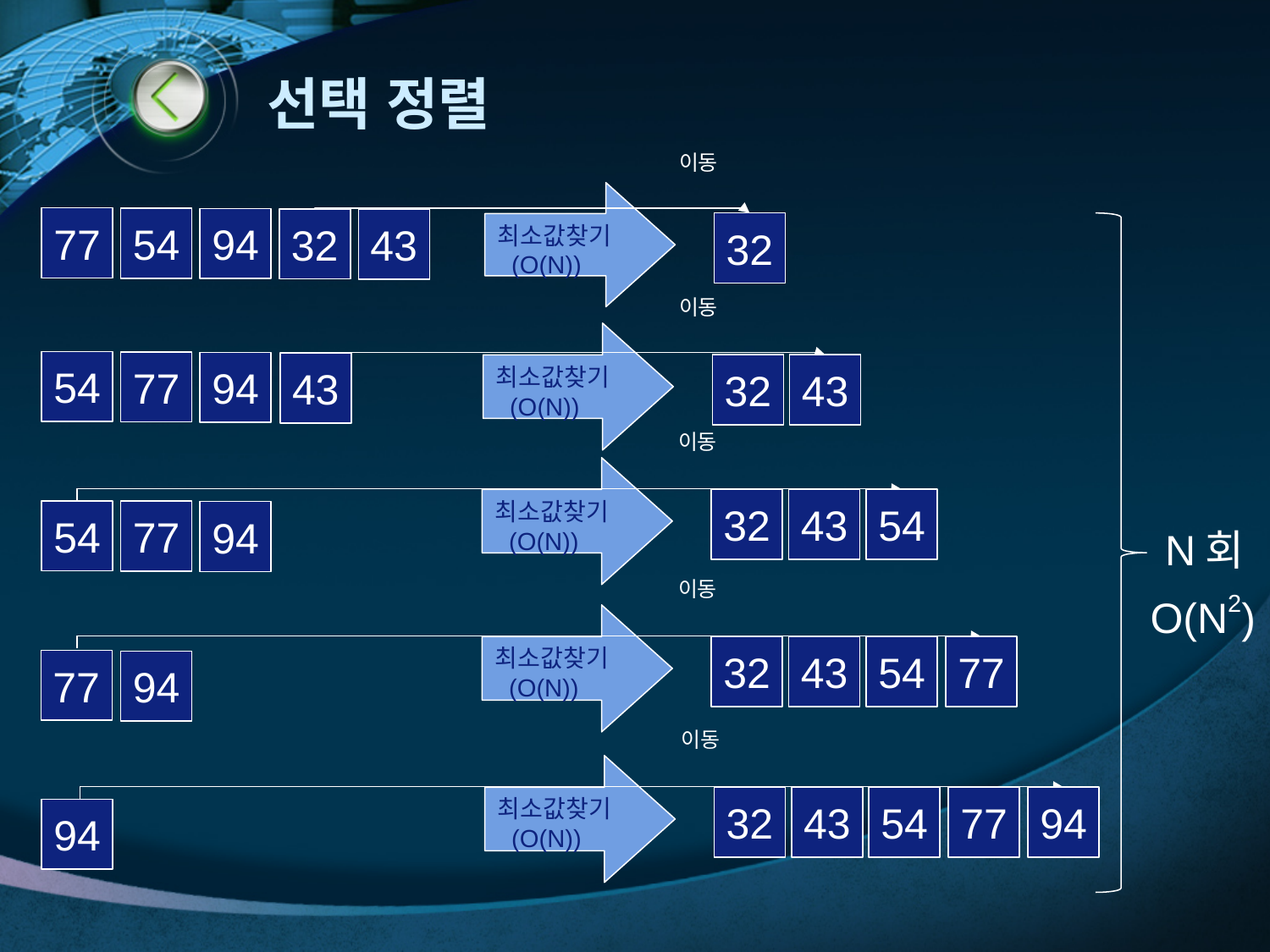

# 선택 정렬
이동
최소값찾기
  (O(N))
77
54
94
32
43
32

이동
최소값찾기
  (O(N))
54
77
94
43
32
43
이동
최소값찾기
  (O(N))
54
32
43
54
77
94
N회
이동
O(N2)
최소값찾기
  (O(N))
77
54
32
43
77
94
이동
최소값찾기
  (O(N))
77
54
32
43
94
94